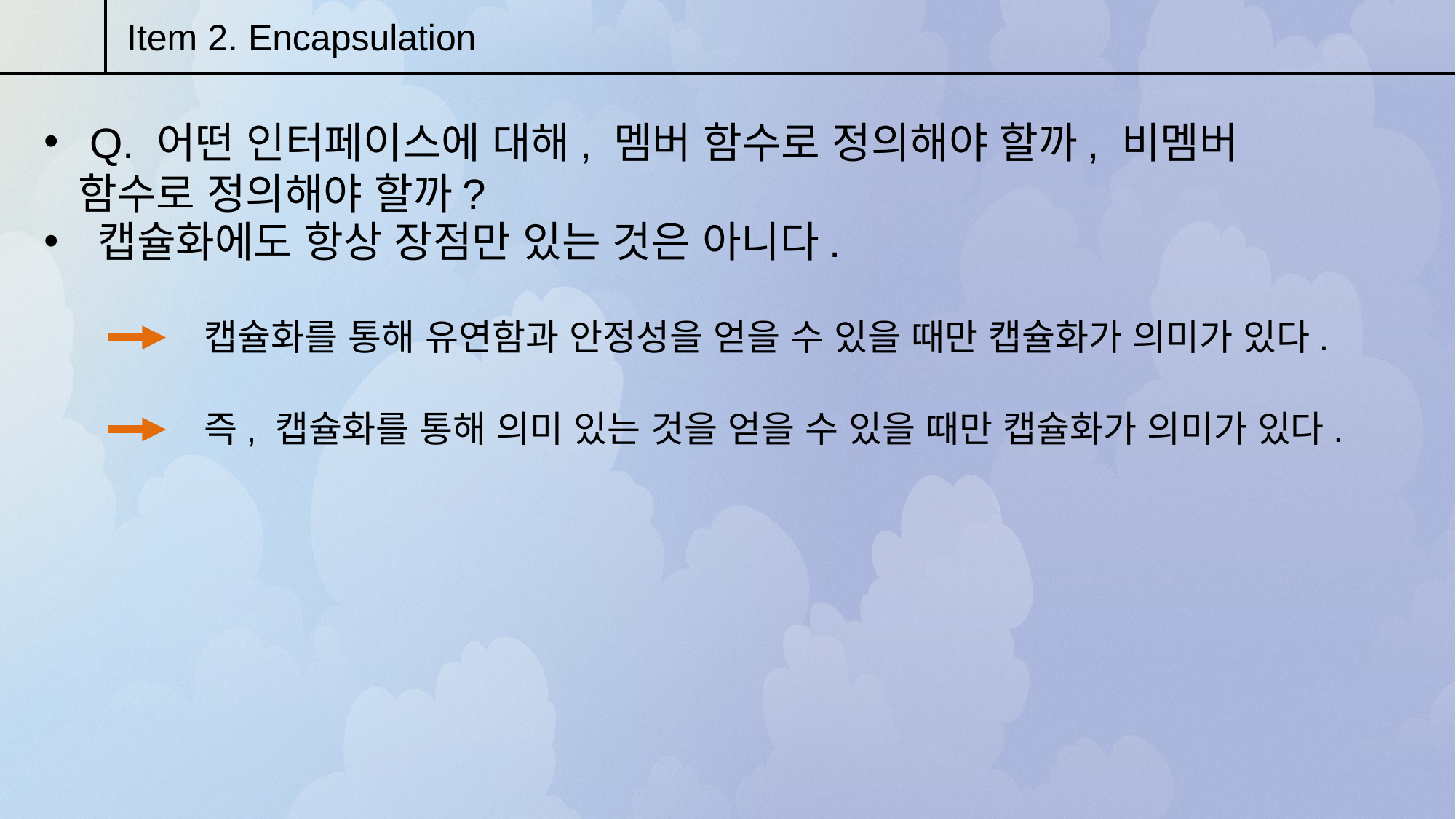

Item 2. Encapsulation
 Q. 어떤 인터페이스에 대해, 멤버 함수로 정의해야 할까, 비멤버 함수로 정의해야 할까?
 캡슐화에도 항상 장점만 있는 것은 아니다.
캡슐화를 통해 유연함과 안정성을 얻을 수 있을 때만 캡슐화가 의미가 있다.
즉, 캡슐화를 통해 의미 있는 것을 얻을 수 있을 때만 캡슐화가 의미가 있다.